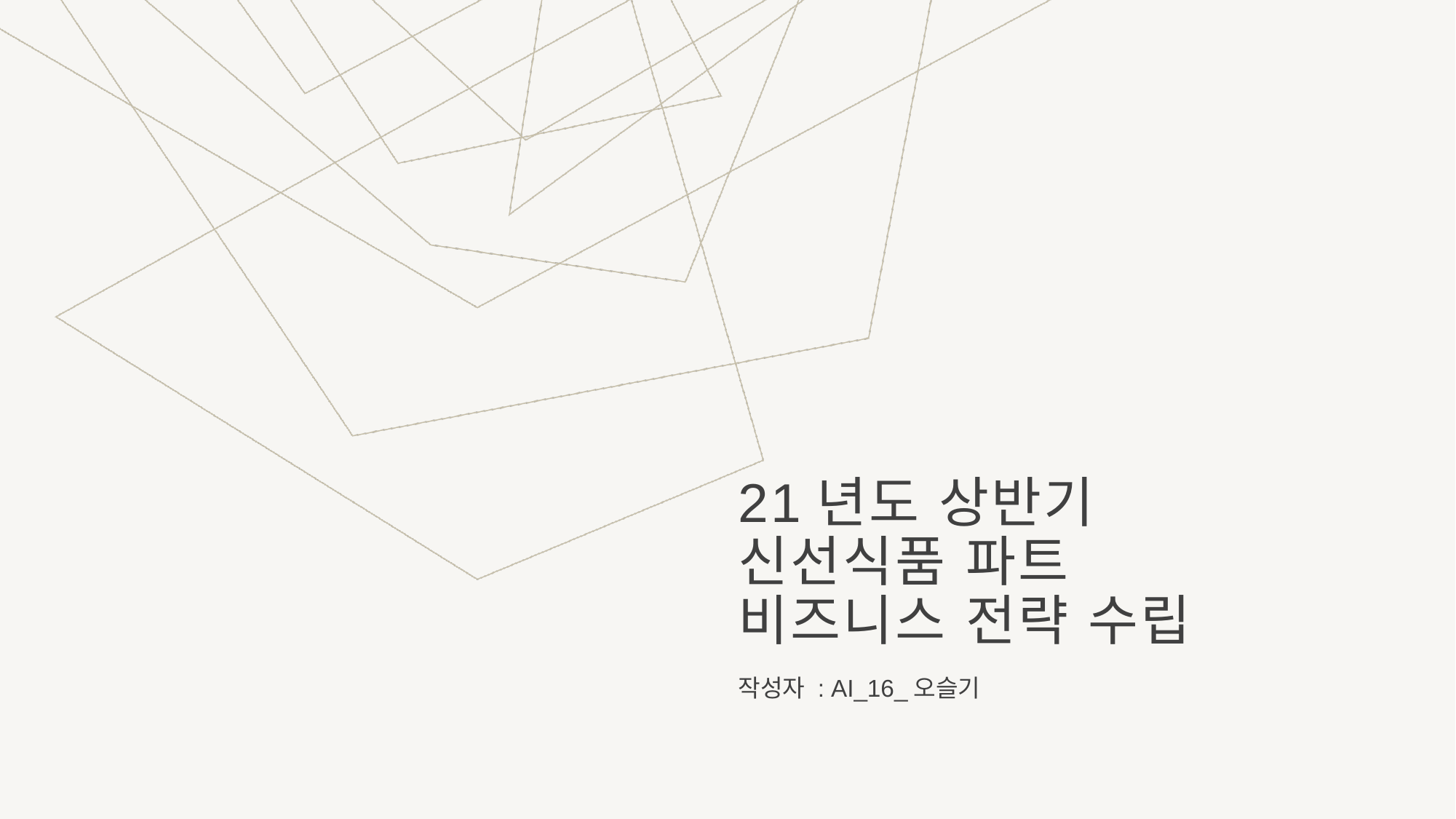

# 21년도 상반기 신선식품 파트 비즈니스 전략 수립
작성자 : AI_16_오슬기